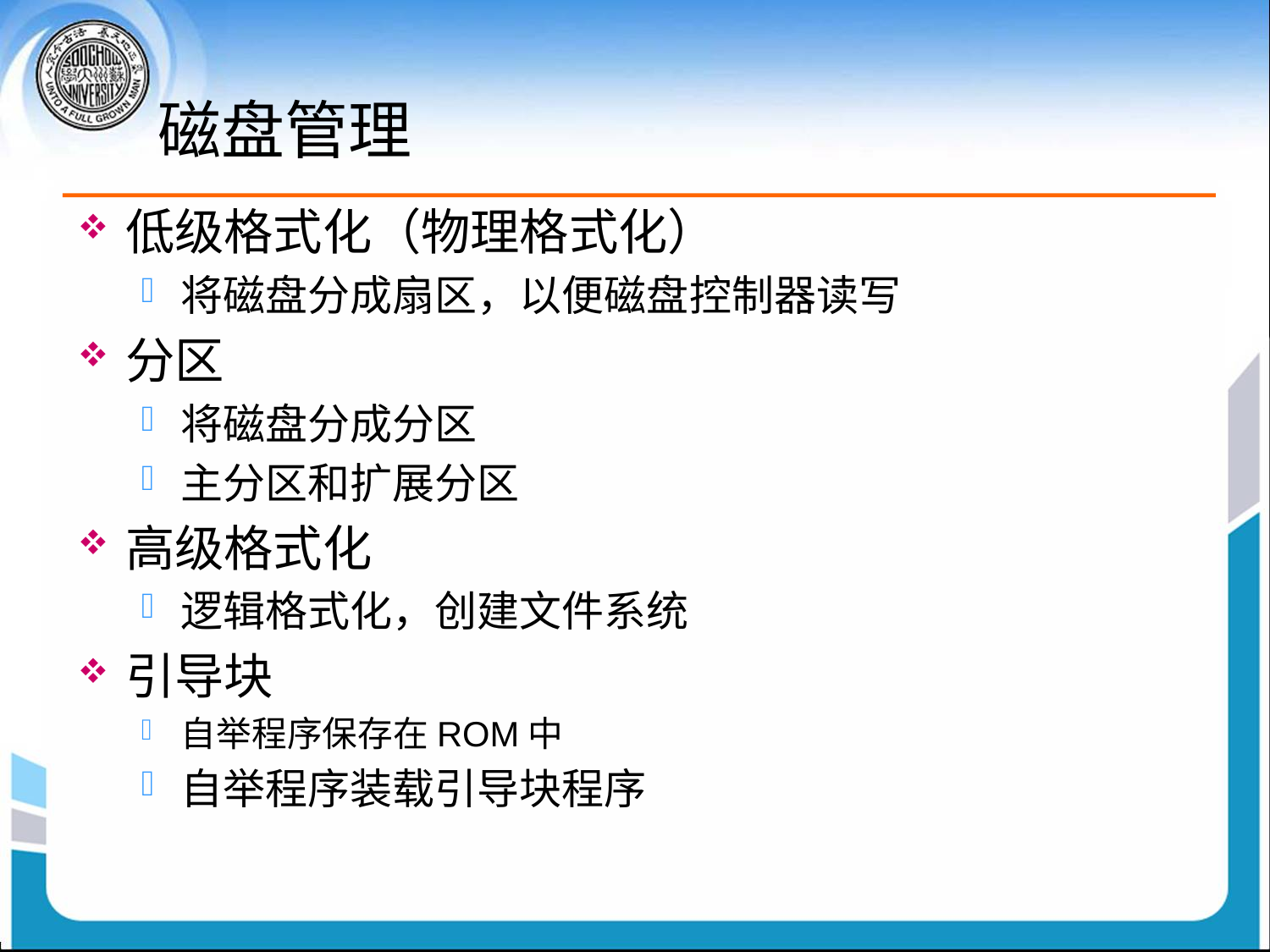

# 磁盘管理
低级格式化（物理格式化）
将磁盘分成扇区，以便磁盘控制器读写
分区
将磁盘分成分区
主分区和扩展分区
高级格式化
逻辑格式化，创建文件系统
引导块
自举程序保存在ROM中
自举程序装载引导块程序